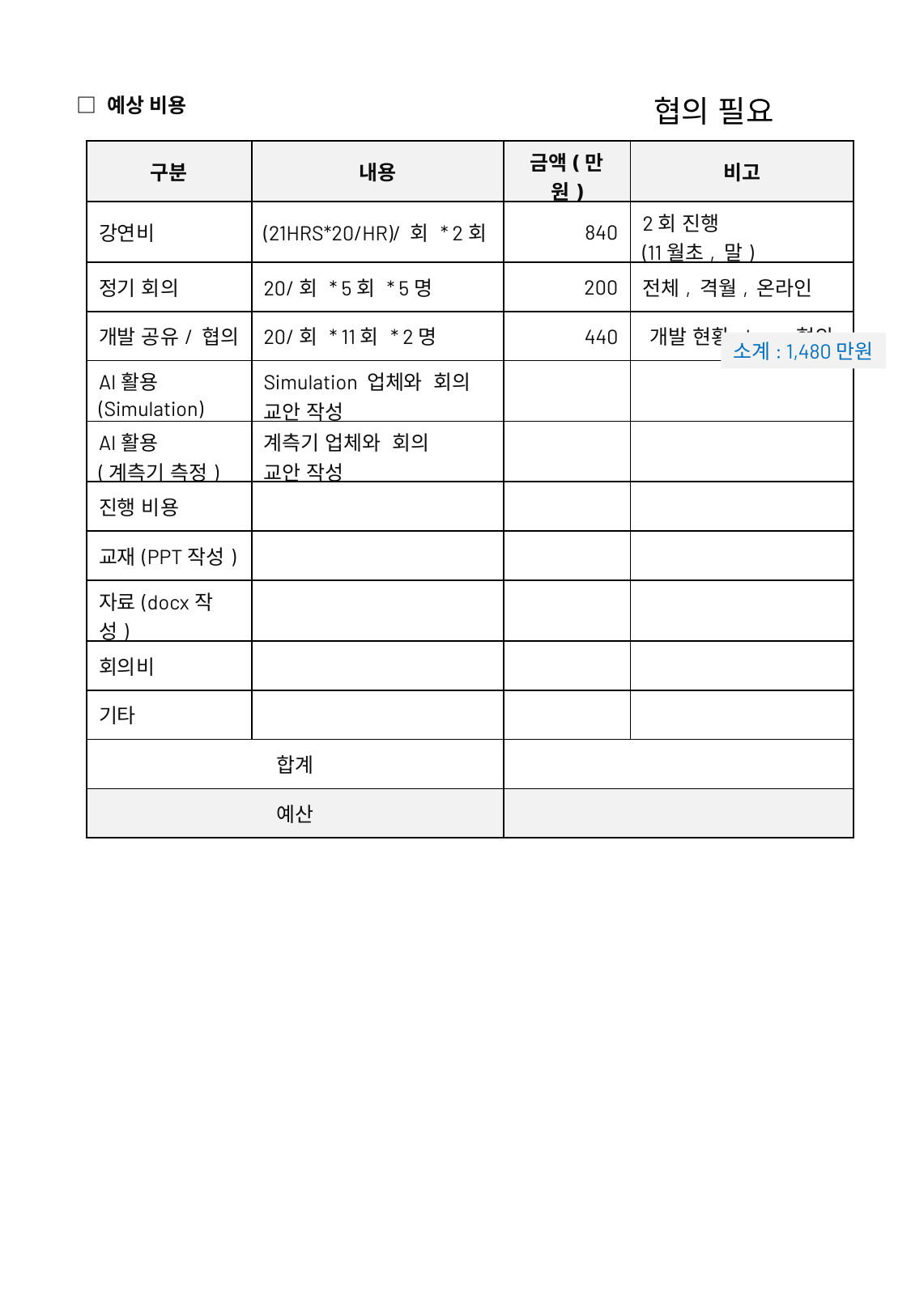

□ 예상 비용
협의 필요
| 구분 | 내용 | 금액(만원) | 비고 |
| --- | --- | --- | --- |
| 강연비 | (21HRS\*20/HR)/ 회 \* 2회 | 840 | 2회 진행 (11월초, 말) |
| 정기 회의 | 20/회 \* 5회 \* 5명 | 200 | 전체, 격월, 온라인 |
| 개발 공유/ 협의 | 20/회 \* 11회 \* 2명 | 440 | 개발 현황, Issue협의 |
| AI활용(Simulation) | Simulation 업체와 회의 교안 작성 |  |  |
| AI활용 (계측기 측정) | 계측기 업체와 회의 교안 작성 |  |  |
| 진행 비용 |  |  |  |
| 교재(PPT작성) |  |  |  |
| 자료(docx작성) |  |  |  |
| 회의비 |  |  |  |
| 기타 |  |  |  |
| 합계 |  |  |  |
| 예산 |  |  |  |
소계: 1,480만원